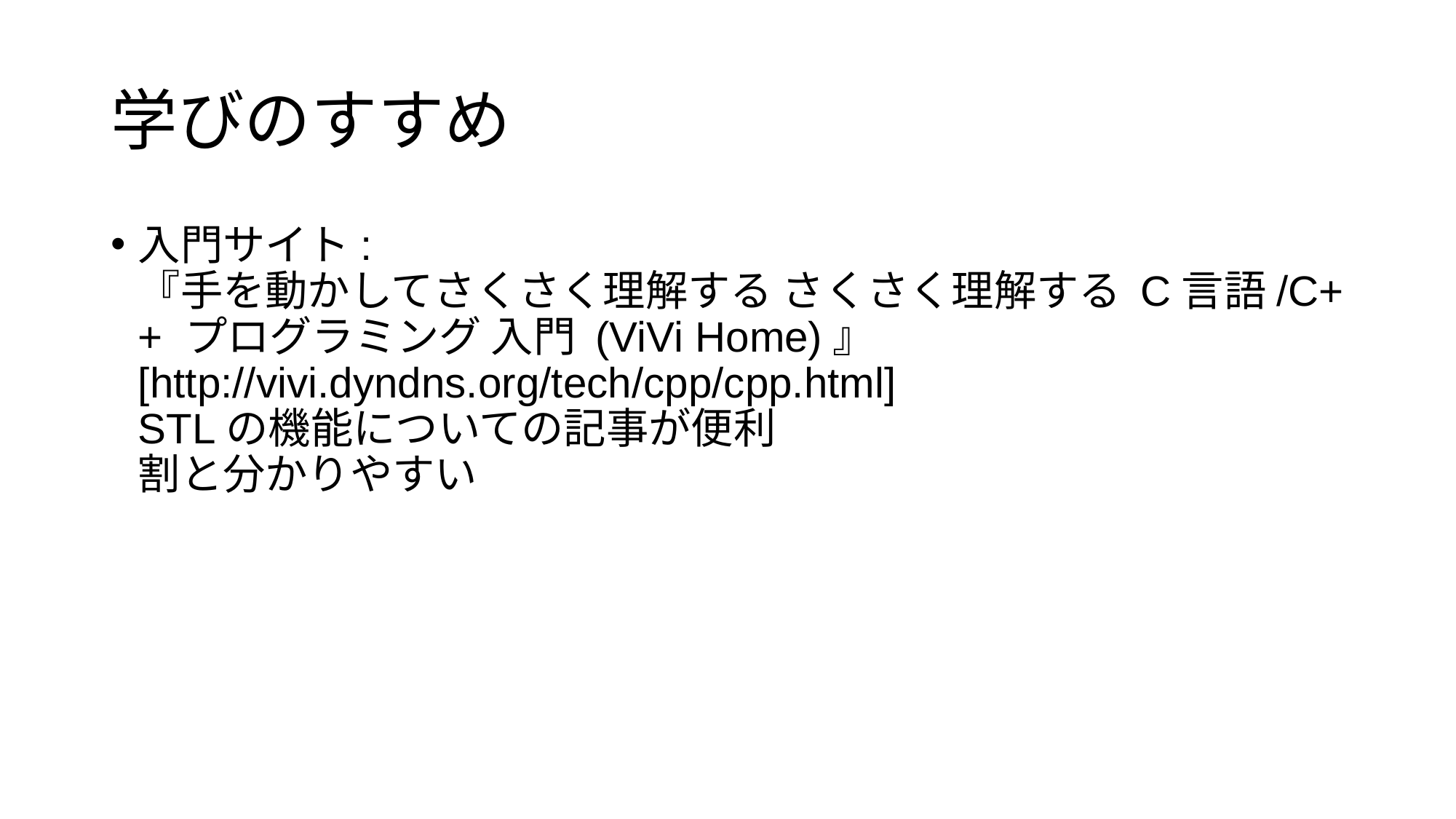

# 学びのすすめ
入門サイト:
『手を動かしてさくさく理解する さくさく理解する C言語/C++ プログラミング 入門 (ViVi Home)』
[http://vivi.dyndns.org/tech/cpp/cpp.html]
STLの機能についての記事が便利
割と分かりやすい